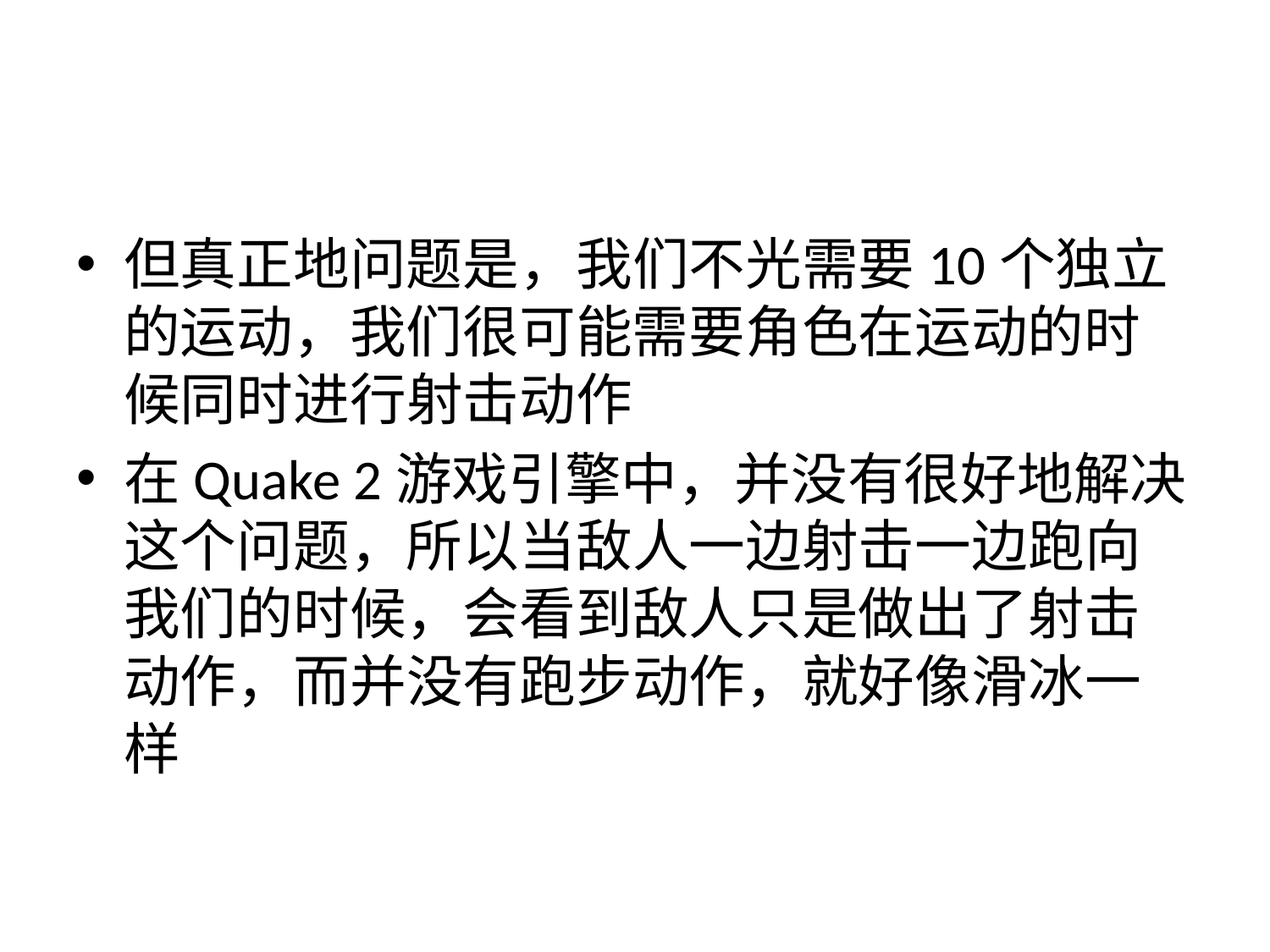

#
但真正地问题是，我们不光需要10个独立的运动，我们很可能需要角色在运动的时候同时进行射击动作
在Quake 2游戏引擎中，并没有很好地解决这个问题，所以当敌人一边射击一边跑向我们的时候，会看到敌人只是做出了射击动作，而并没有跑步动作，就好像滑冰一样